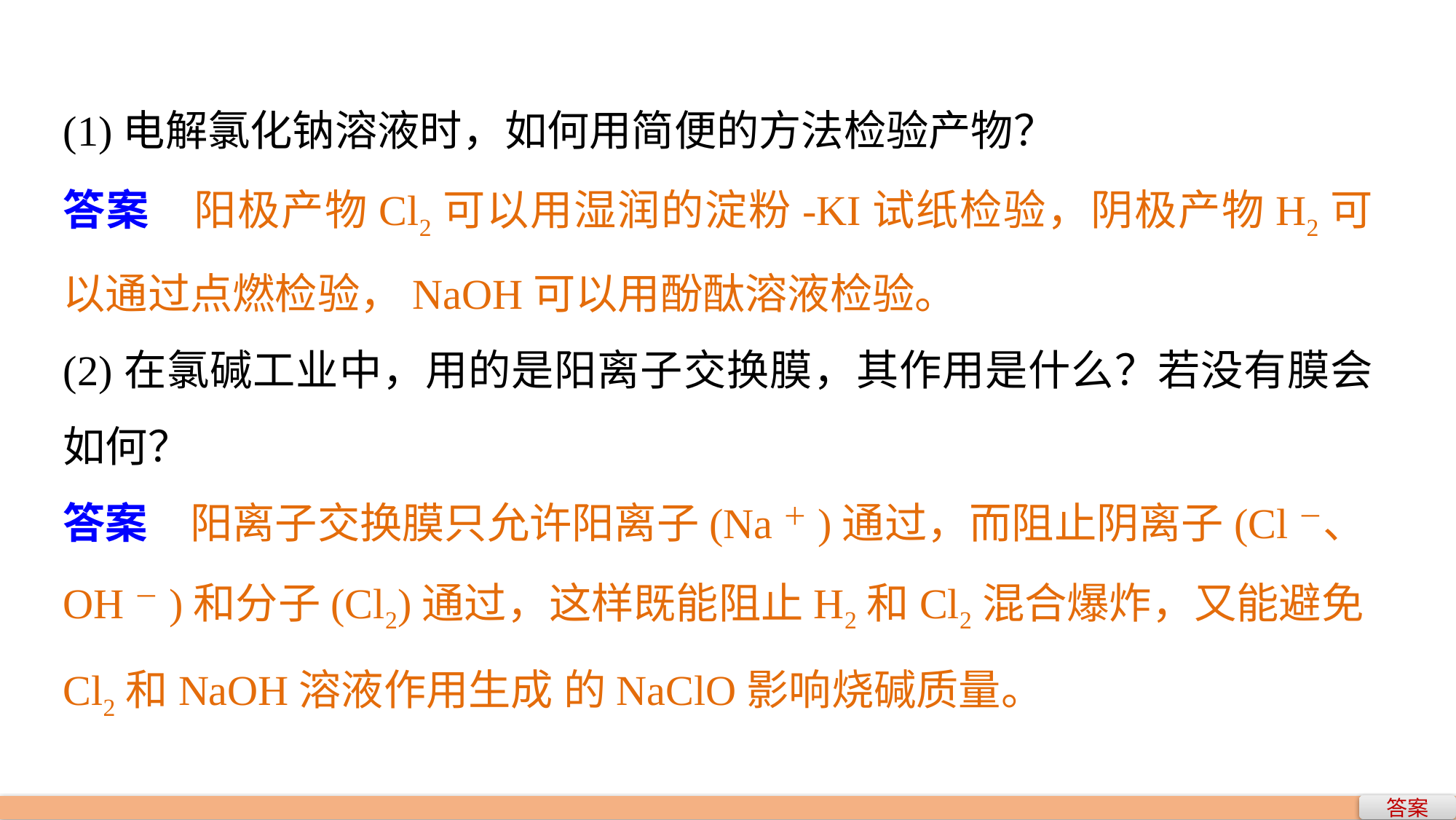

(1)电解氯化钠溶液时，如何用简便的方法检验产物？
答案　阳极产物Cl2可以用湿润的淀粉-­KI试纸检验，阴极产物H2可以通过点燃检验，NaOH可以用酚酞溶液检验。
(2)在氯碱工业中，用的是阳离子交换膜，其作用是什么？若没有膜会如何？
答案　阳离子交换膜只允许阳离子(Na＋)通过，而阻止阴离子(Cl－、OH－)和分子(Cl2)通过，这样既能阻止H2和Cl2混合爆炸，又能避免Cl2和NaOH溶液作用生成 的NaClO影响烧碱质量。
答案